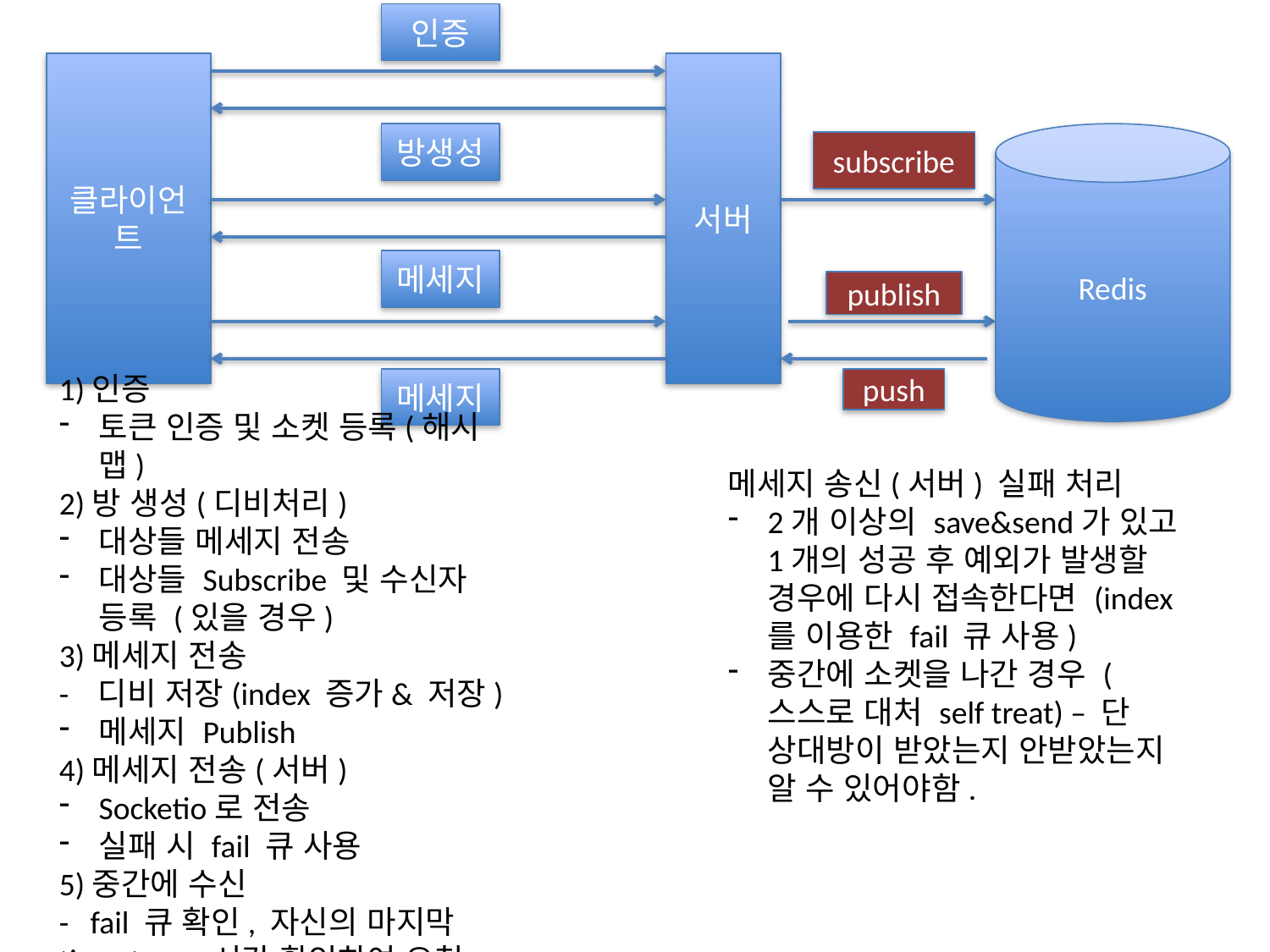

인증
클라이언트
서버
방생성
Redis
subscribe
메세지
publish
1)인증
토큰 인증 및 소켓 등록(해시맵)
2)방 생성(디비처리)
대상들 메세지 전송
대상들 Subscribe 및 수신자 등록 (있을 경우)
3)메세지 전송
-   디비 저장(index 증가& 저장)
메세지 Publish
4)메세지 전송(서버)
Socketio로 전송
실패 시 fail 큐 사용
5)중간에 수신
-   fail 큐 확인, 자신의 마지막 timestamp 시간 확인하여 요청
메세지
push
메세지 송신(서버) 실패 처리
2개 이상의 save&send가 있고 1개의 성공 후 예외가 발생할 경우에 다시 접속한다면 (index를 이용한 fail 큐 사용)
중간에 소켓을 나간 경우 (스스로 대처 self treat) – 단 상대방이 받았는지 안받았는지 알 수 있어야함.